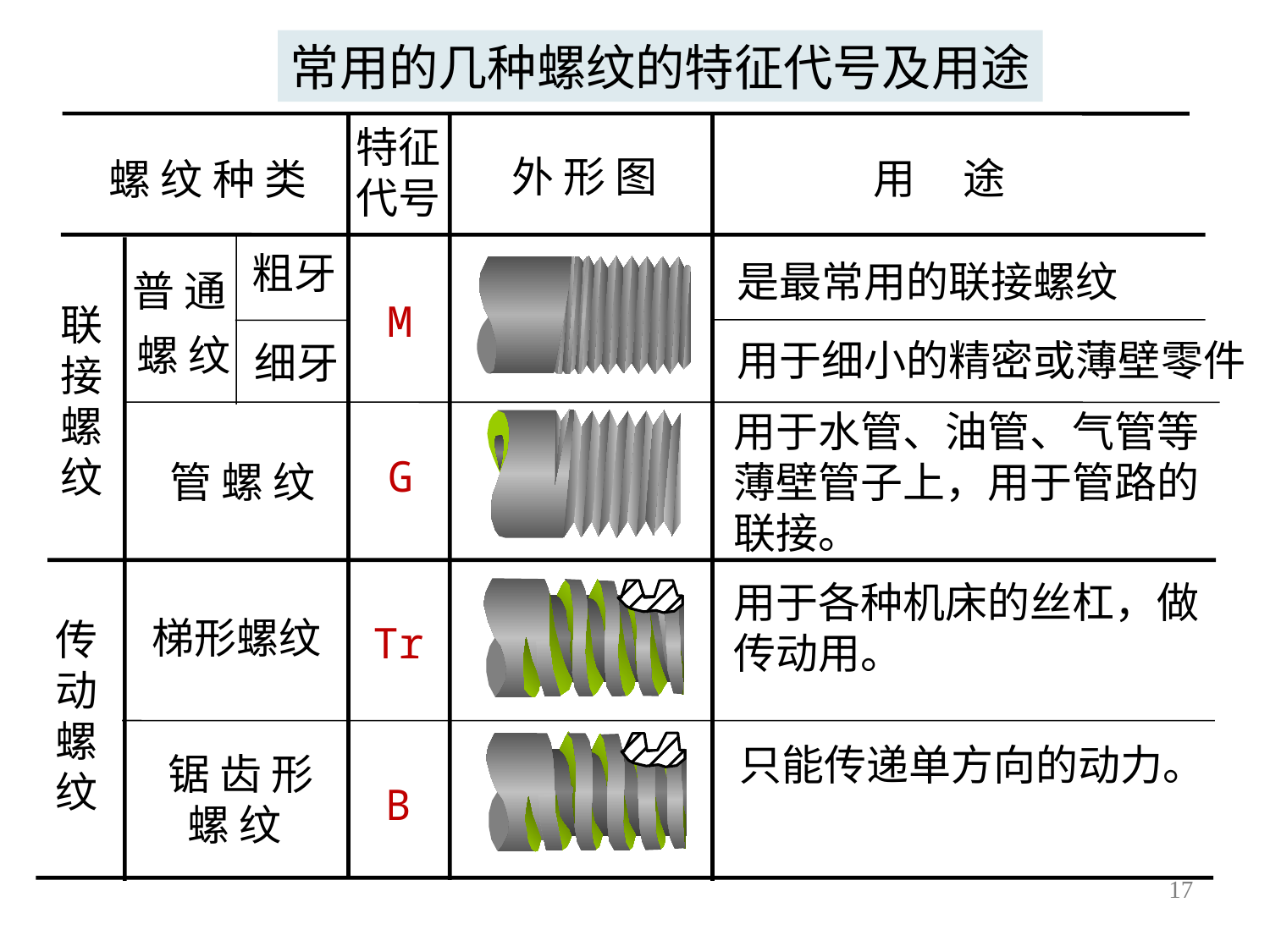

常用的几种螺纹的特征代号及用途

特征
代号

外 形 图
用     途
螺 纹 种 类

粗牙
普 通

螺 纹
细牙

管 螺 纹
梯形螺纹

锯 齿 形
 螺 纹
是最常用的联接螺纹

M
联
接
螺
纹

用于细小的精密或薄壁零件
用于水管、油管、气管等薄壁管子上，用于管路的联接。

G
用于各种机床的丝杠，做
传动用。

传
动
螺
纹
Tr

只能传递单方向的动力。
B
17